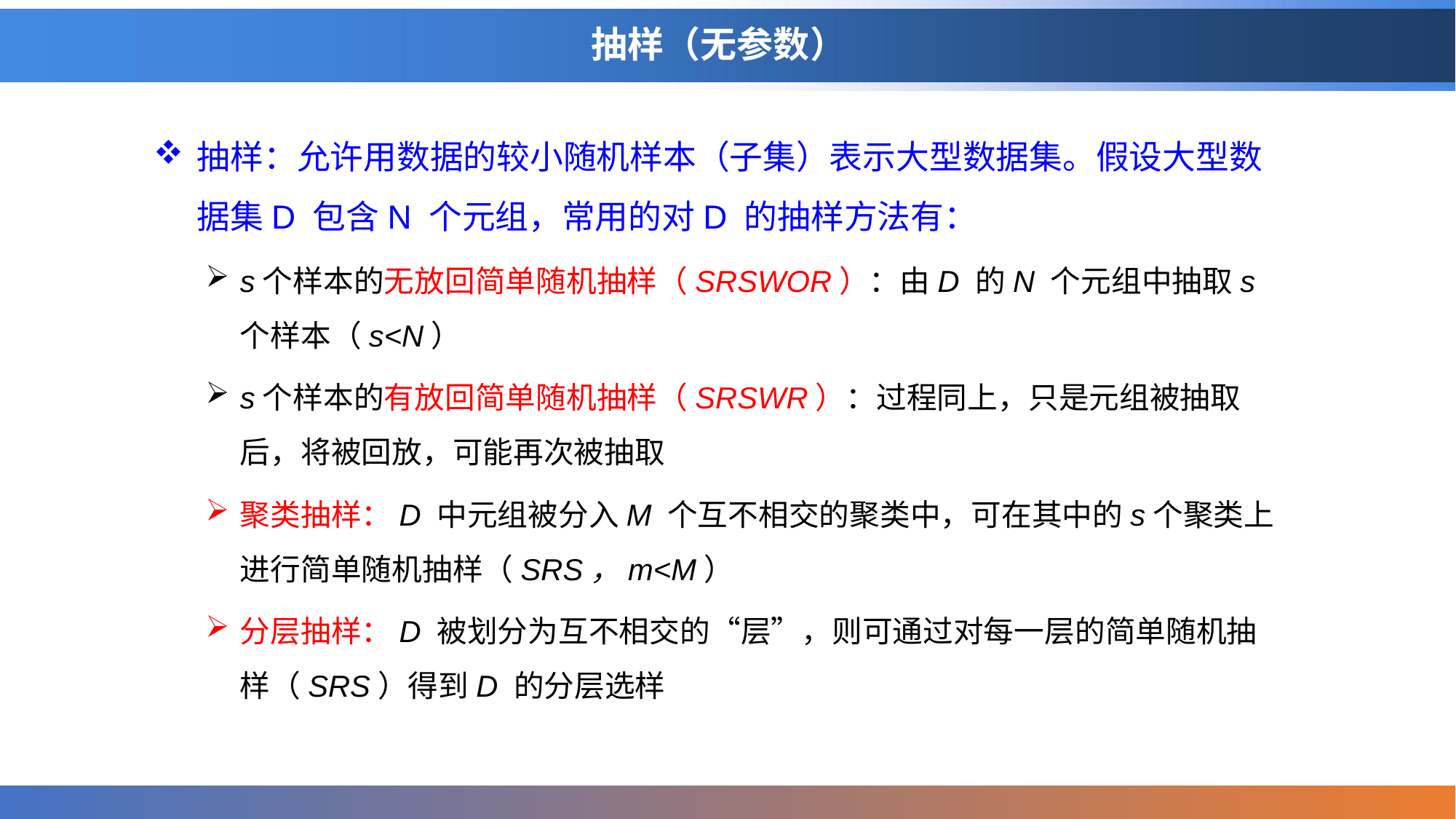

# 抽样（无参数）
抽样：允许用数据的较小随机样本（子集）表示大型数据集。假设大型数据集D 包含N 个元组，常用的对D 的抽样方法有：
s个样本的无放回简单随机抽样（SRSWOR）：由D 的N 个元组中抽取s个样本（s<N）
s个样本的有放回简单随机抽样（SRSWR）：过程同上，只是元组被抽取后，将被回放，可能再次被抽取
聚类抽样：D 中元组被分入M 个互不相交的聚类中，可在其中的s个聚类上进行简单随机抽样（SRS，m<M）
分层抽样：D 被划分为互不相交的“层”，则可通过对每一层的简单随机抽样（SRS）得到D 的分层选样